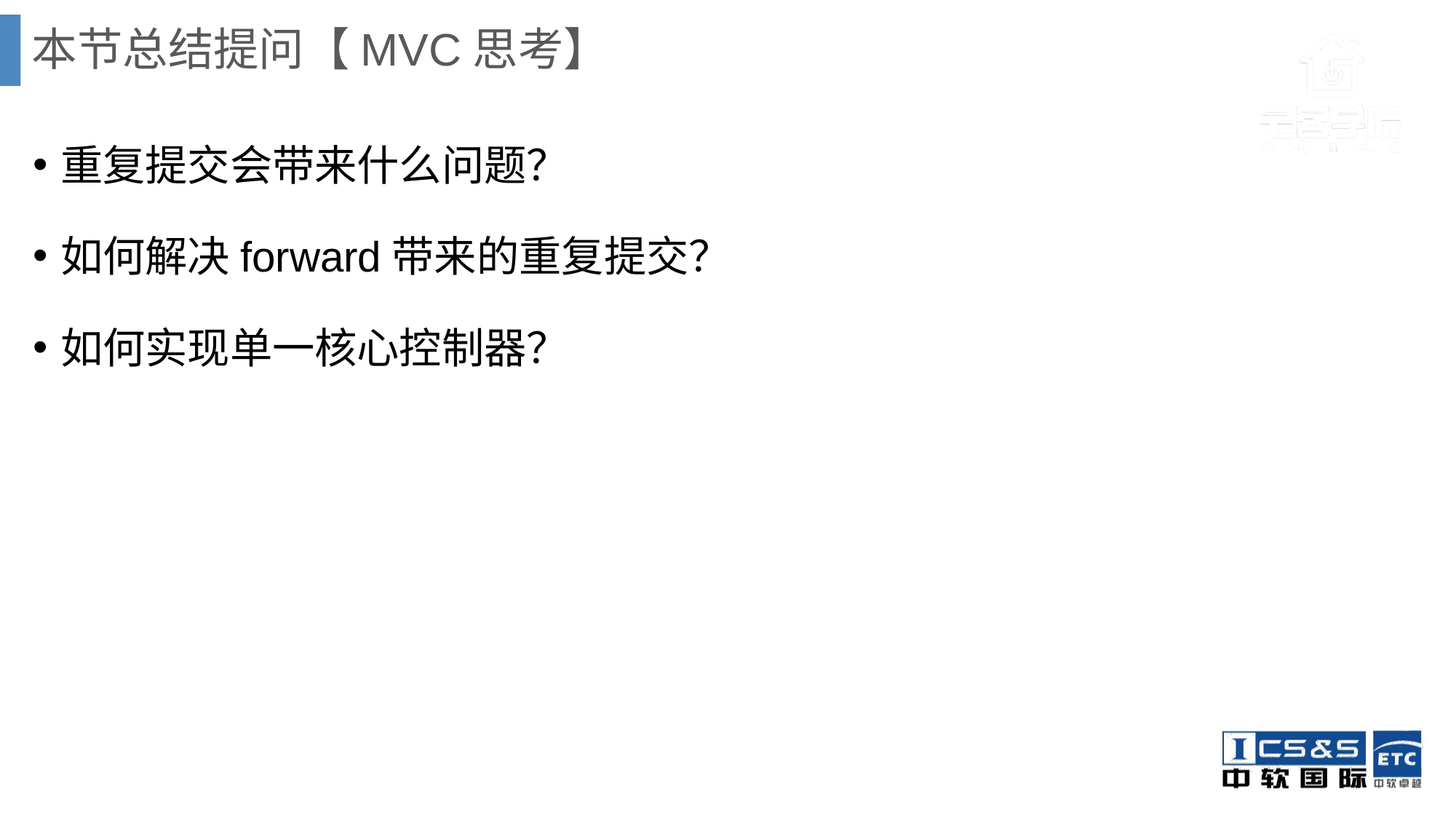

# 本节总结提问【MVC思考】
重复提交会带来什么问题？
如何解决forward带来的重复提交？
如何实现单一核心控制器？